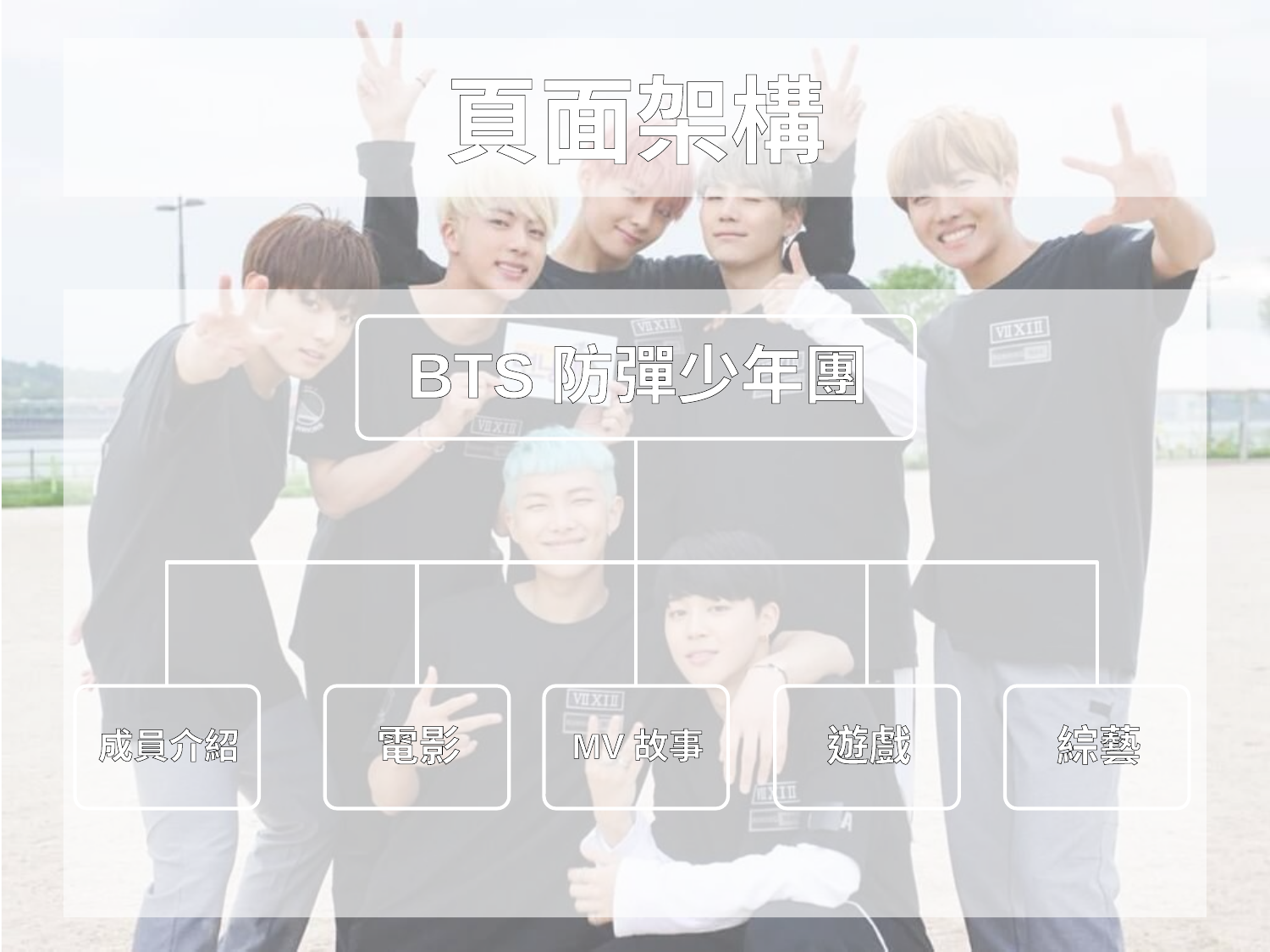

# 頁面架構
BTS防彈少年團
成員介紹
電影
MV故事
遊戲
綜藝